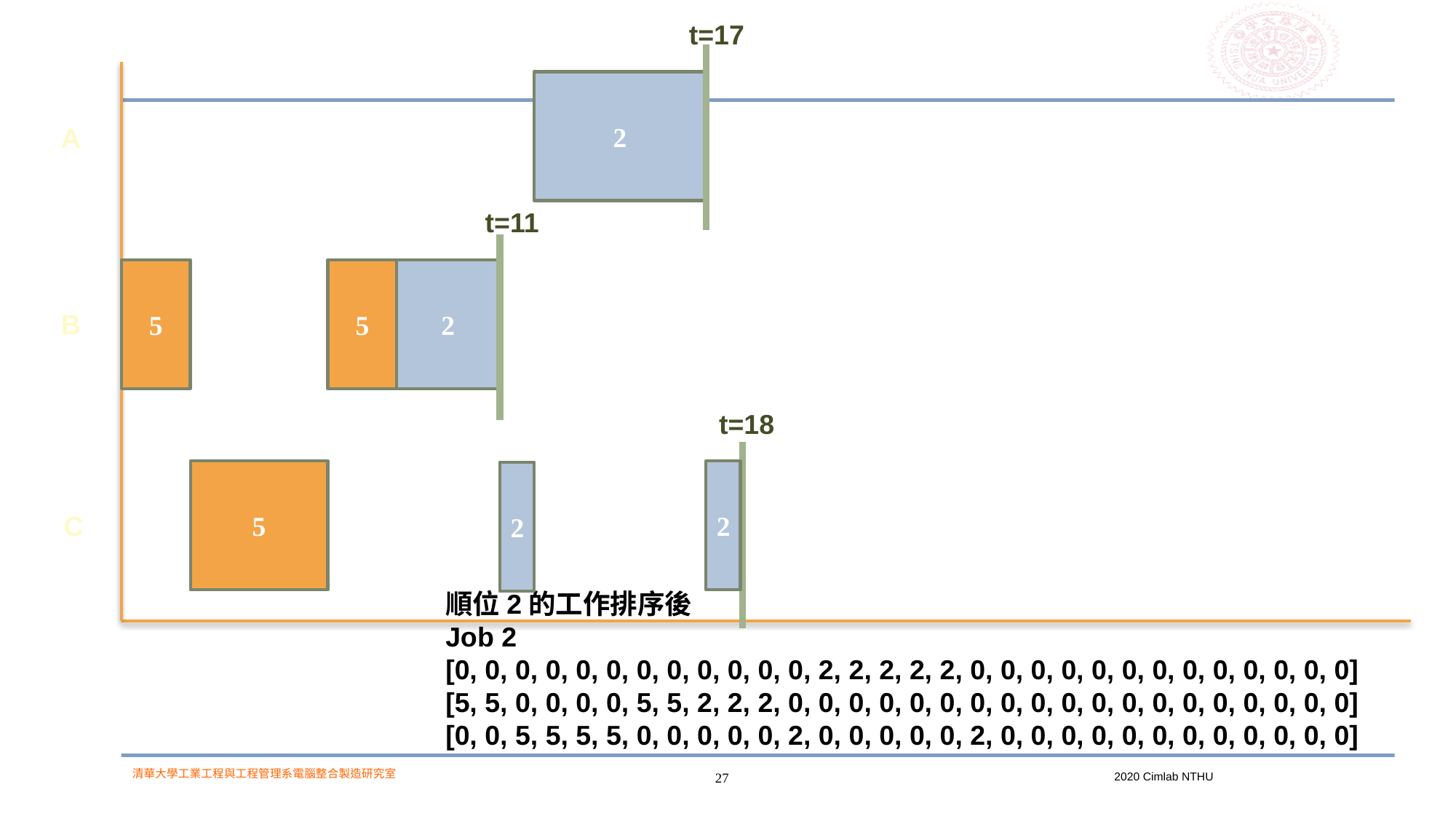

t=17
2
A
t=11
5
5
2
B
t=18
2
5
2
C
順位2的工作排序後
Job 2
[0, 0, 0, 0, 0, 0, 0, 0, 0, 0, 0, 0, 2, 2, 2, 2, 2, 0, 0, 0, 0, 0, 0, 0, 0, 0, 0, 0, 0, 0]
[5, 5, 0, 0, 0, 0, 5, 5, 2, 2, 2, 0, 0, 0, 0, 0, 0, 0, 0, 0, 0, 0, 0, 0, 0, 0, 0, 0, 0, 0]
[0, 0, 5, 5, 5, 5, 0, 0, 0, 0, 0, 2, 0, 0, 0, 0, 0, 2, 0, 0, 0, 0, 0, 0, 0, 0, 0, 0, 0, 0]